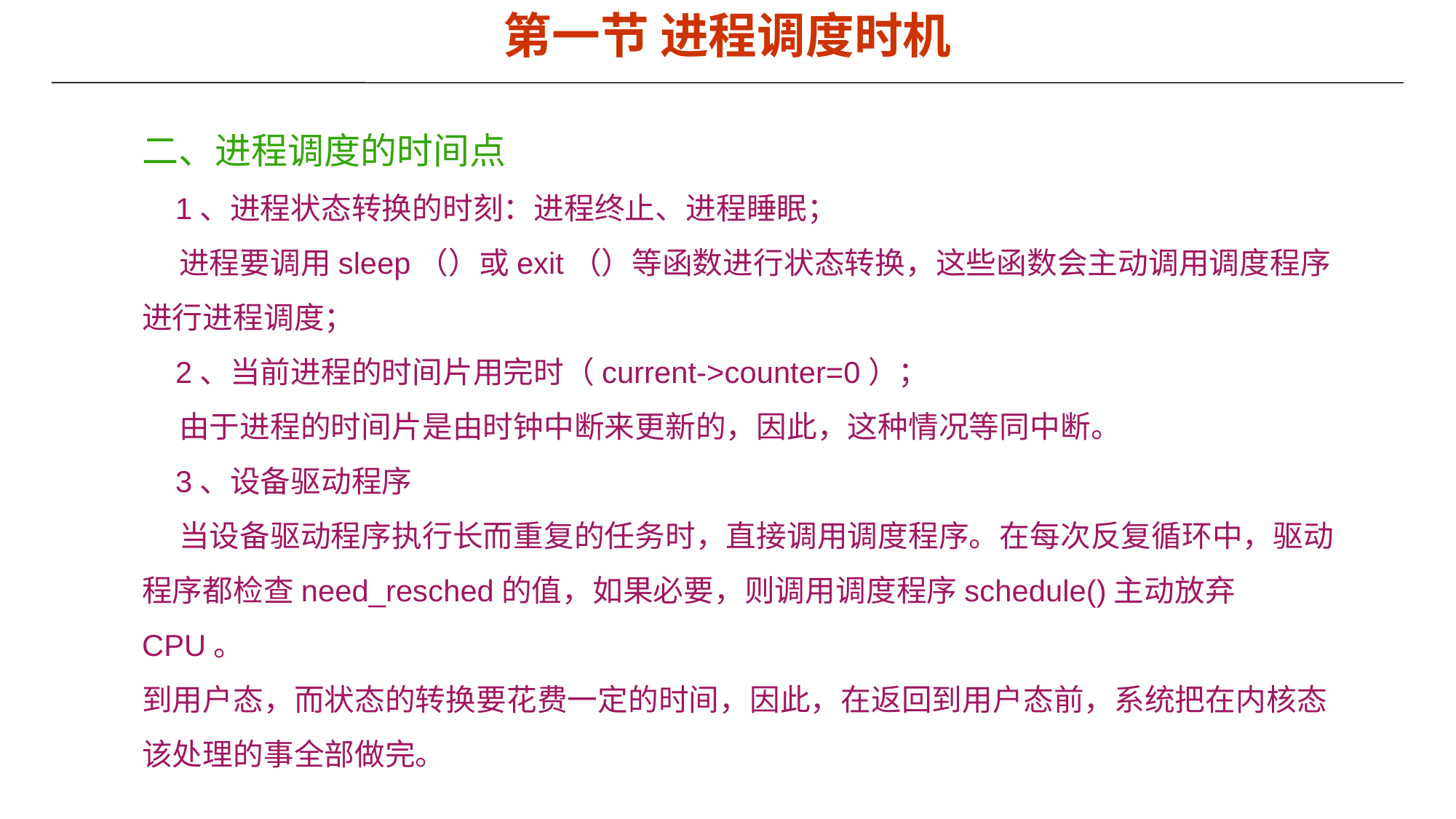

第一节 进程调度时机

二、进程调度的时间点
    1、进程状态转换的时刻：进程终止、进程睡眠；
　 进程要调用sleep（）或exit（）等函数进行状态转换，这些函数会主动调用调度程序进行进程调度；
    2、当前进程的时间片用完时（current->counter=0）；
　 由于进程的时间片是由时钟中断来更新的，因此，这种情况等同中断。
    3、设备驱动程序
　 当设备驱动程序执行长而重复的任务时，直接调用调度程序。在每次反复循环中，驱动程序都检查need_resched的值，如果必要，则调用调度程序schedule()主动放弃CPU。
到用户态，而状态的转换要花费一定的时间，因此，在返回到用户态前，系统把在内核态该处理的事全部做完。